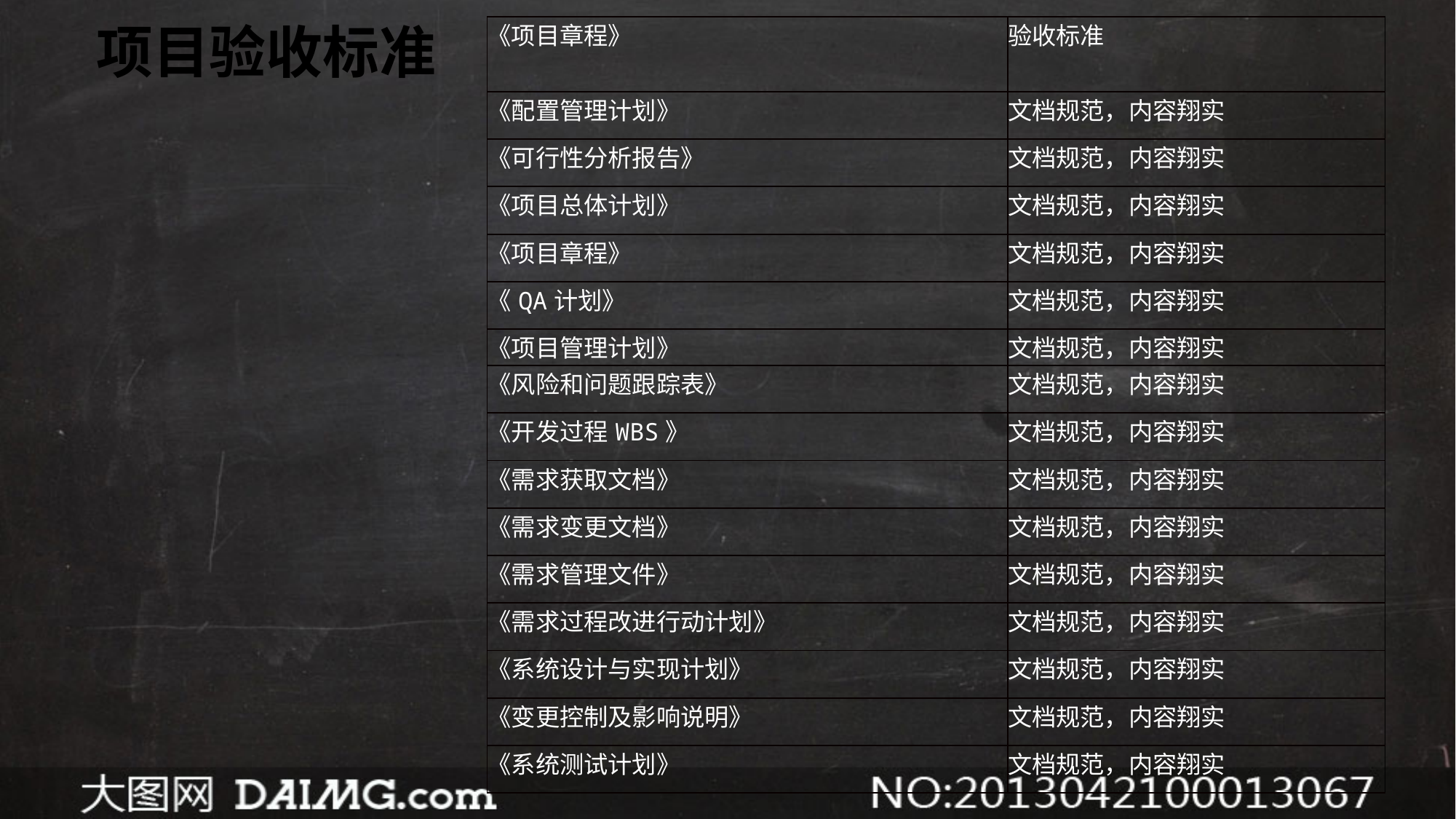

| 《项目章程》 | 验收标准 |
| --- | --- |
| 《配置管理计划》 | 文档规范，内容翔实 |
| 《可行性分析报告》 | 文档规范，内容翔实 |
| 《项目总体计划》 | 文档规范，内容翔实 |
| 《项目章程》 | 文档规范，内容翔实 |
| 《QA计划》 | 文档规范，内容翔实 |
| 《项目管理计划》 | 文档规范，内容翔实 |
| 《风险和问题跟踪表》 | 文档规范，内容翔实 |
| 《开发过程WBS》 | 文档规范，内容翔实 |
| 《需求获取文档》 | 文档规范，内容翔实 |
| 《需求变更文档》 | 文档规范，内容翔实 |
| 《需求管理文件》 | 文档规范，内容翔实 |
| 《需求过程改进行动计划》 | 文档规范，内容翔实 |
| 《系统设计与实现计划》 | 文档规范，内容翔实 |
| 《变更控制及影响说明》 | 文档规范，内容翔实 |
| 《系统测试计划》 | 文档规范，内容翔实 |
项目验收标准